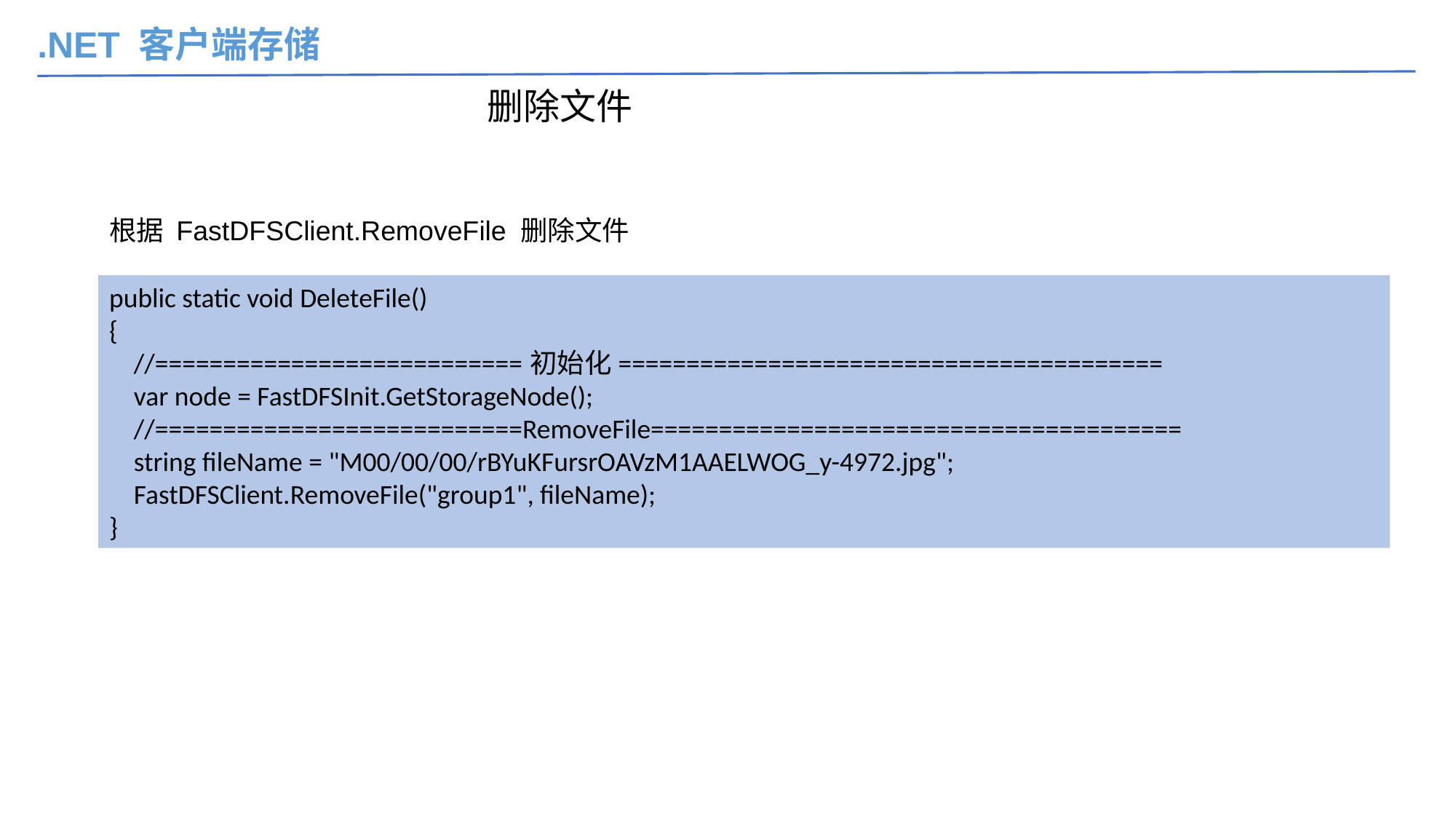

.NET 客户端存储
删除文件
根据 FastDFSClient.RemoveFile 删除文件
public static void DeleteFile()
{
    //===========================初始化========================================
    var node = FastDFSInit.GetStorageNode();
    //===========================RemoveFile=======================================
    string fileName = "M00/00/00/rBYuKFursrOAVzM1AAELWOG_y-4972.jpg";
    FastDFSClient.RemoveFile("group1", fileName);
}